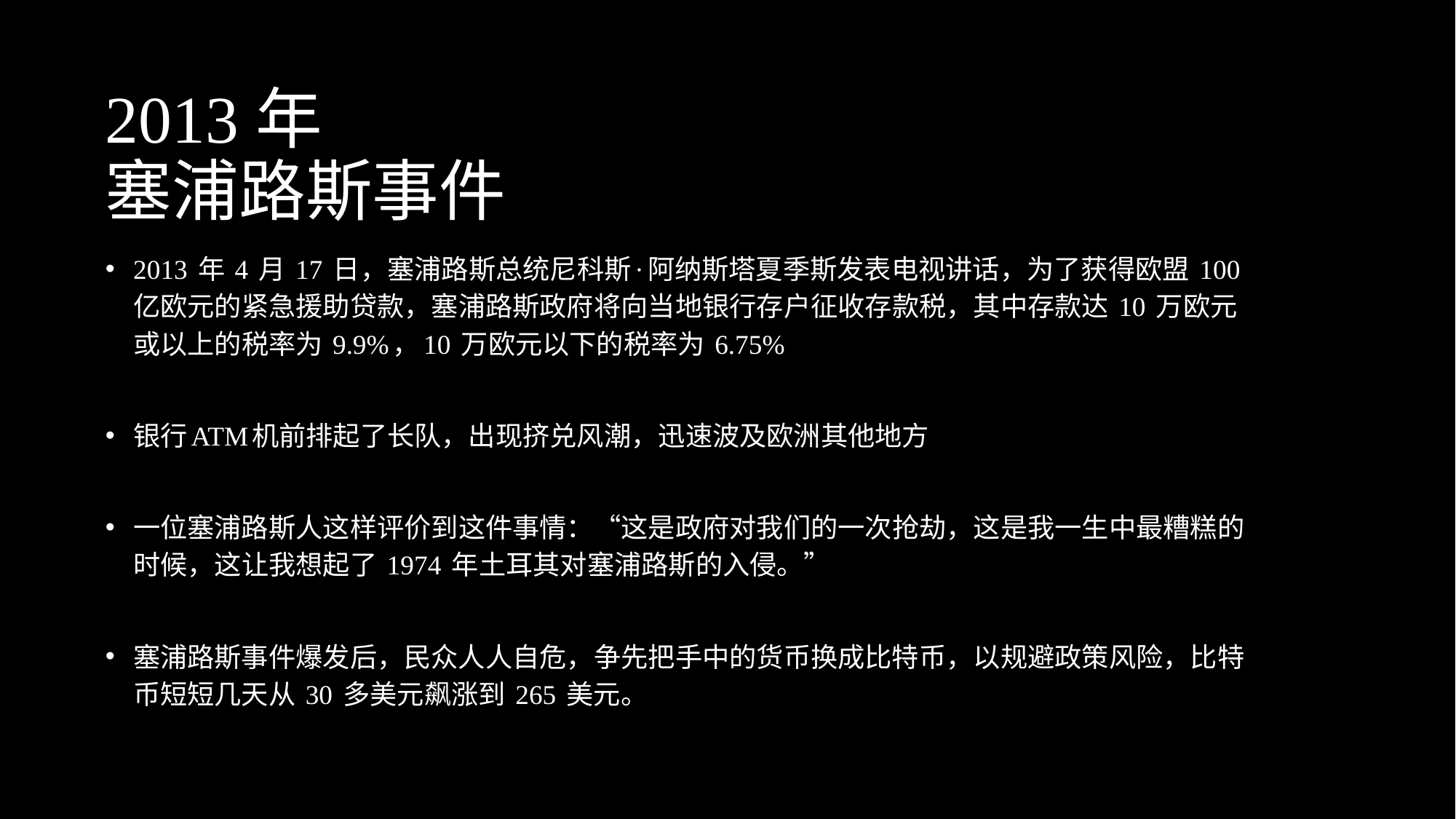

# 2013年 塞浦路斯事件
2013 年 4 月 17 日，塞浦路斯总统尼科斯·阿纳斯塔夏季斯发表电视讲话，为了获得欧盟 100 亿欧元的紧急援助贷款，塞浦路斯政府将向当地银行存户征收存款税，其中存款达 10 万欧元或以上的税率为 9.9%，10 万欧元以下的税率为 6.75%

银行ATM机前排起了长队，出现挤兑风潮，迅速波及欧洲其他地方

一位塞浦路斯人这样评价到这件事情：“这是政府对我们的一次抢劫，这是我一生中最糟糕的时候，这让我想起了 1974 年土耳其对塞浦路斯的入侵。”

塞浦路斯事件爆发后，民众人人自危，争先把手中的货币换成比特币，以规避政策风险，比特币短短几天从 30 多美元飙涨到 265 美元。